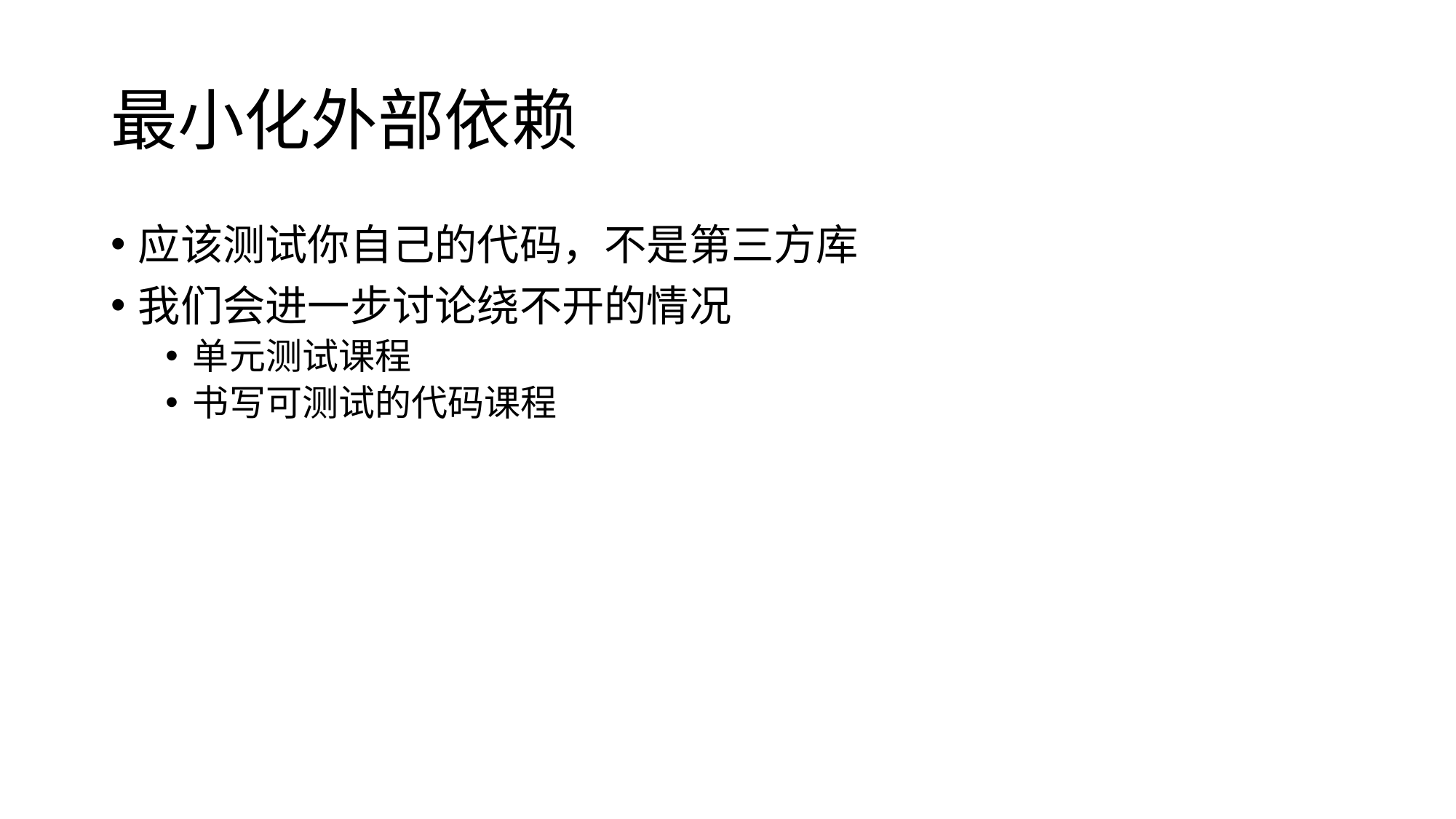

# 最小化外部依赖
应该测试你自己的代码，不是第三方库
我们会进一步讨论绕不开的情况
单元测试课程
书写可测试的代码课程